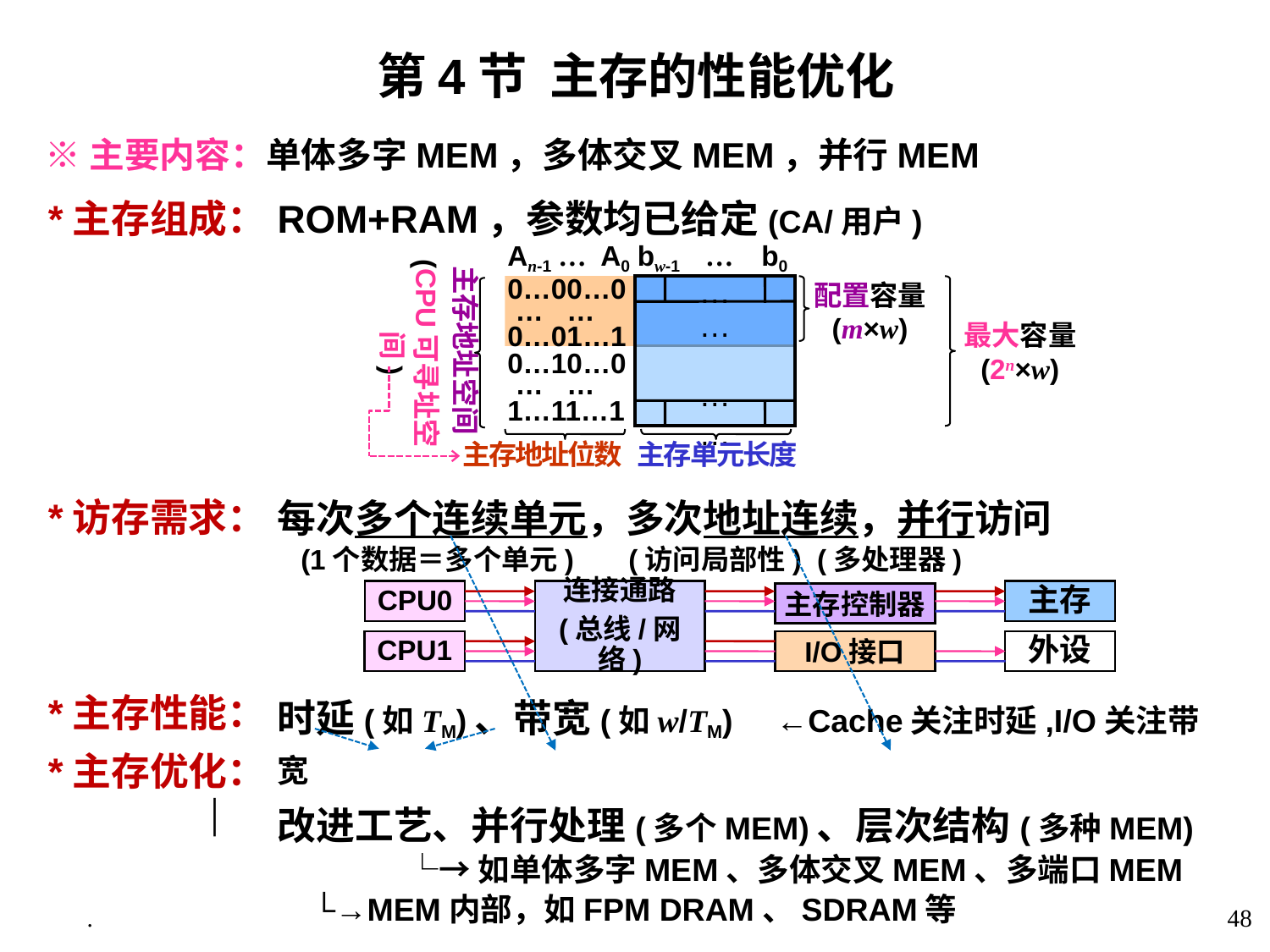

第4节  主存的性能优化
 ※主要内容：单体多字MEM，多体交叉MEM，并行MEM
 *主存组成：

 *访存需求：

 *主存性能：
 *主存优化：
                   │
ROM+RAM，参数均已给定(CA/用户)
An-1 …  A0
bw-1    …    b0
主存地址空间
(CPU可寻址空间)
…
…

…
…

0…00…0
 …   …
0…01…1 0…10…0
 …   …
1…11…1

最大容量
(2n×w)

主存地址位数
主存单元长度

配置容量
(m×w)

每次多个连续单元，多次地址连续，并行访问
   (1个数据＝多个单元)       (访问局部性)  (多处理器)

时延(如TM)、带宽(如w/TM)    ←Cache关注时延,I/O关注带宽
改进工艺、并行处理(多个MEM)、层次结构(多种MEM)
                  └→如单体多字MEM、多体交叉MEM、多端口MEM
    └→MEM内部，如FPM DRAM、SDRAM等
CPU0
连接通路
(总线/网络)
主存
主存控制器

I/O接口
CPU1
外设

.
48